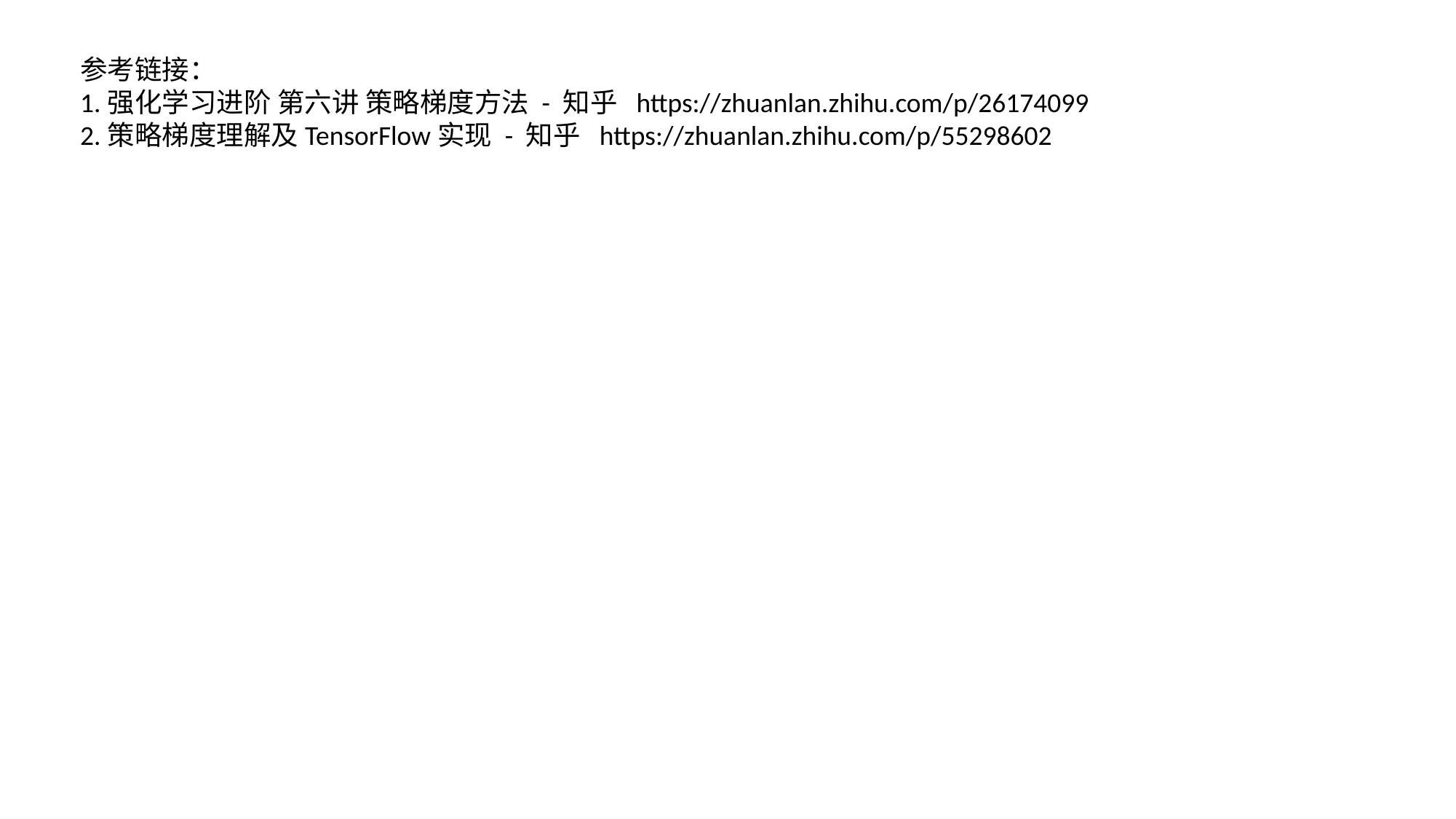

参考链接：
1.强化学习进阶 第六讲 策略梯度方法 - 知乎  https://zhuanlan.zhihu.com/p/26174099
2.策略梯度理解及TensorFlow实现 - 知乎  https://zhuanlan.zhihu.com/p/55298602